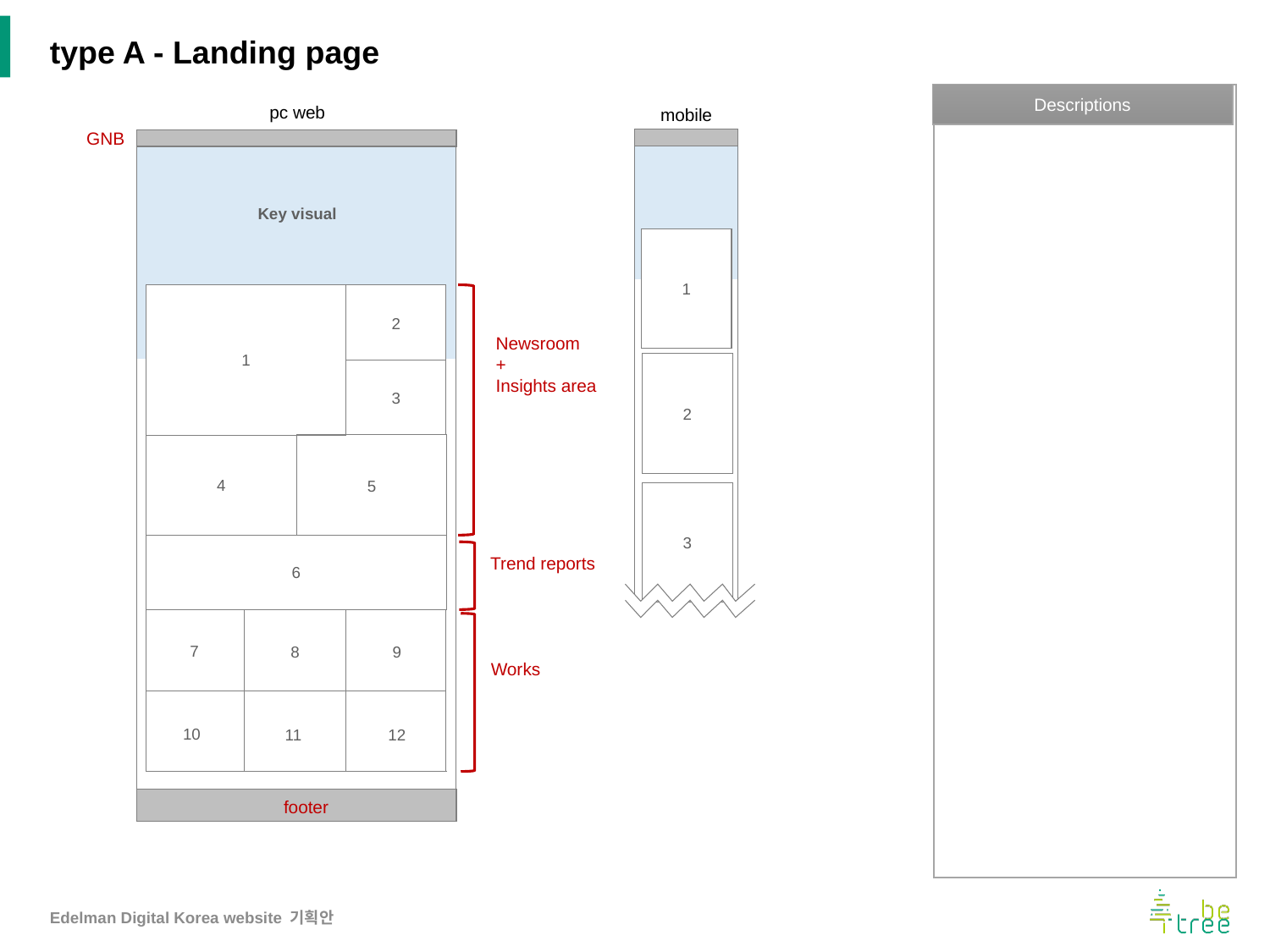

# type A - Landing page

Descriptions
pc web
mobile
GNB

Key visual
1
1
2

Newsroom
+
Insights area
2
3
5
4
3
6

Trend reports

7
8
9
Works
10
11
12

footer
Edelman Digital Korea website 기획안